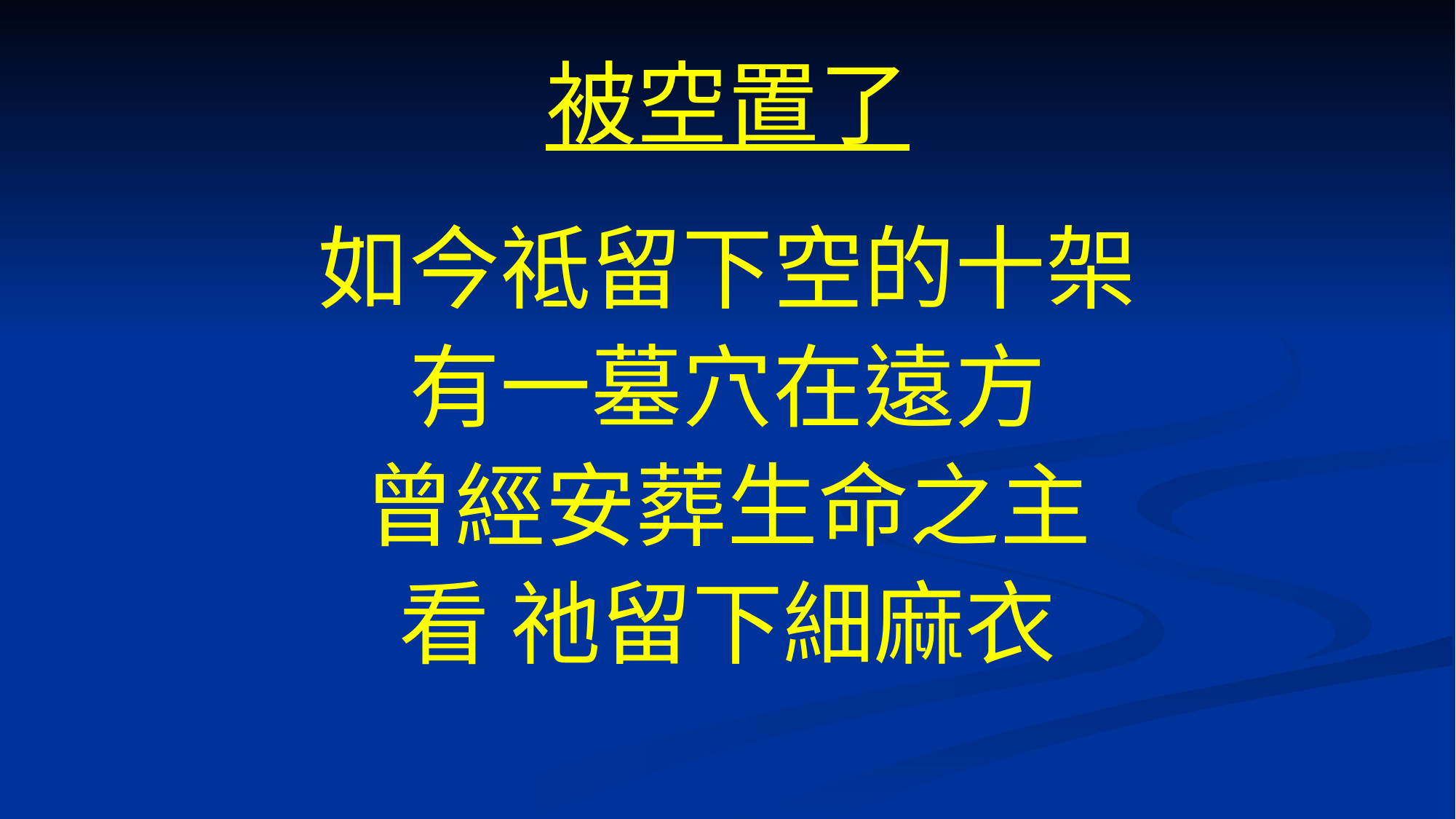

# 被空置了
如今祗留下空的十架
有一墓穴在遠方
曾經安葬生命之主
看 祂留下細麻衣